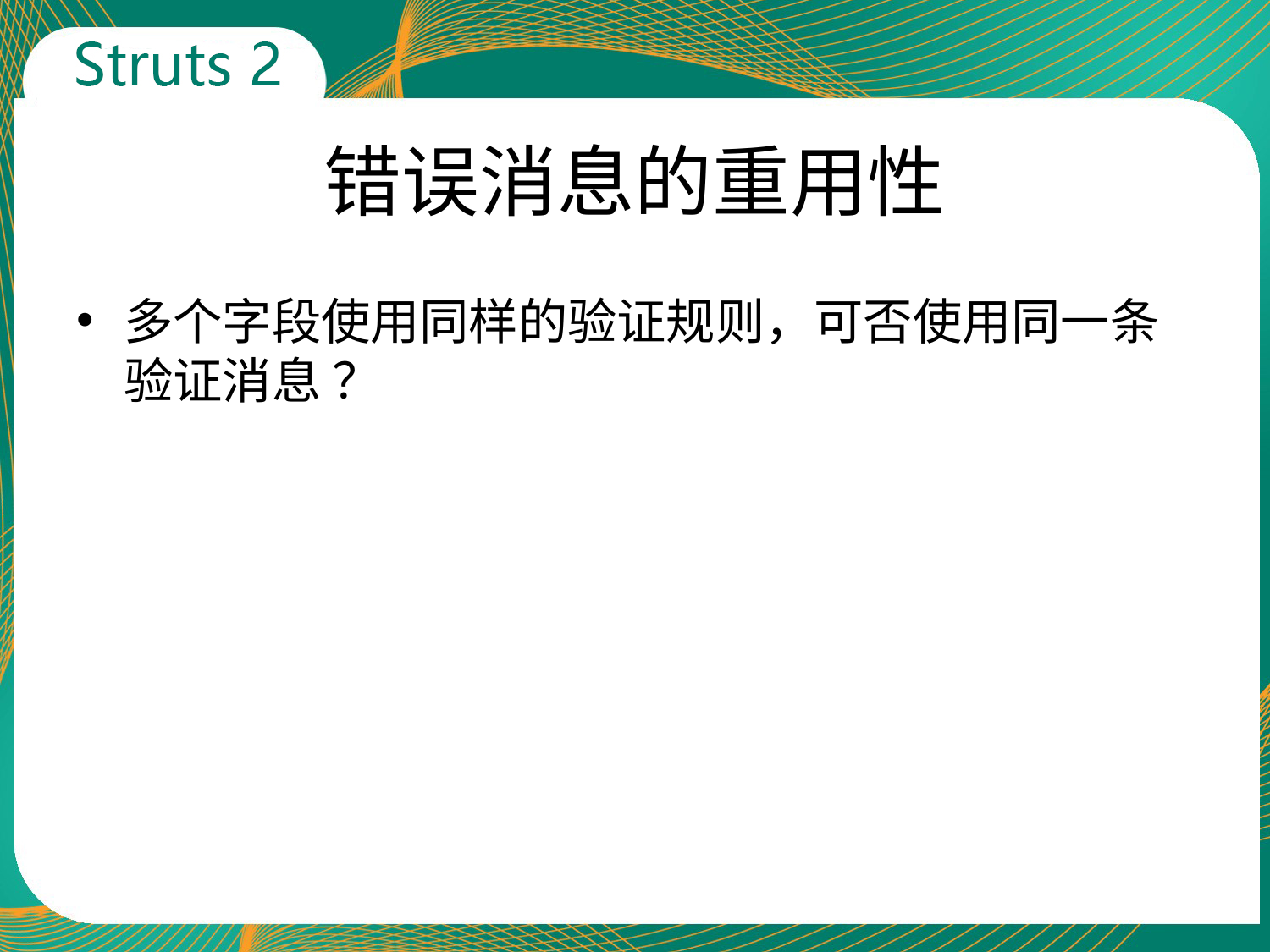

# 错误消息的重用性
多个字段使用同样的验证规则，可否使用同一条验证消息 ？